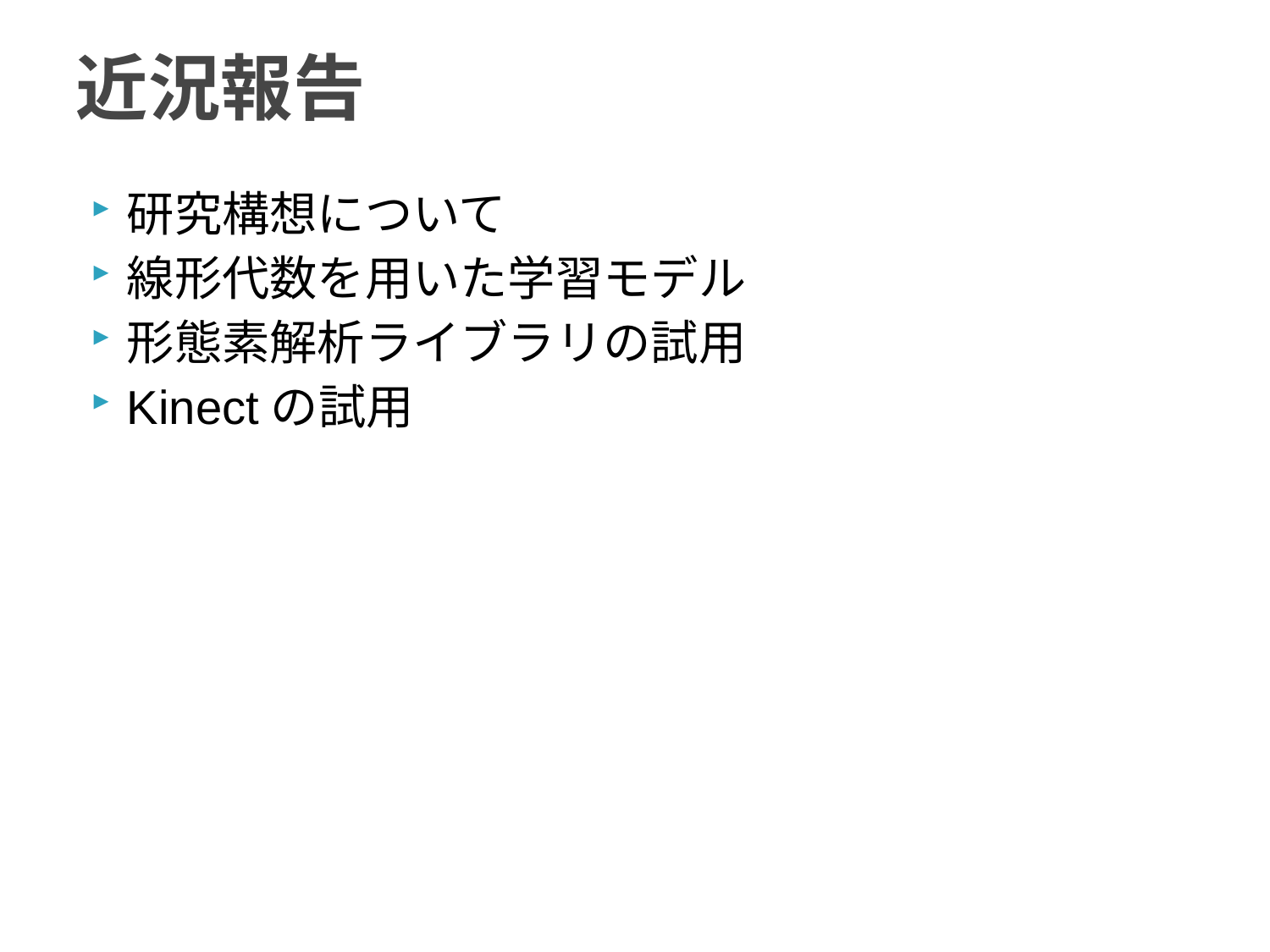

# 近況報告
研究構想について
線形代数を用いた学習モデル
形態素解析ライブラリの試用
Kinectの試用